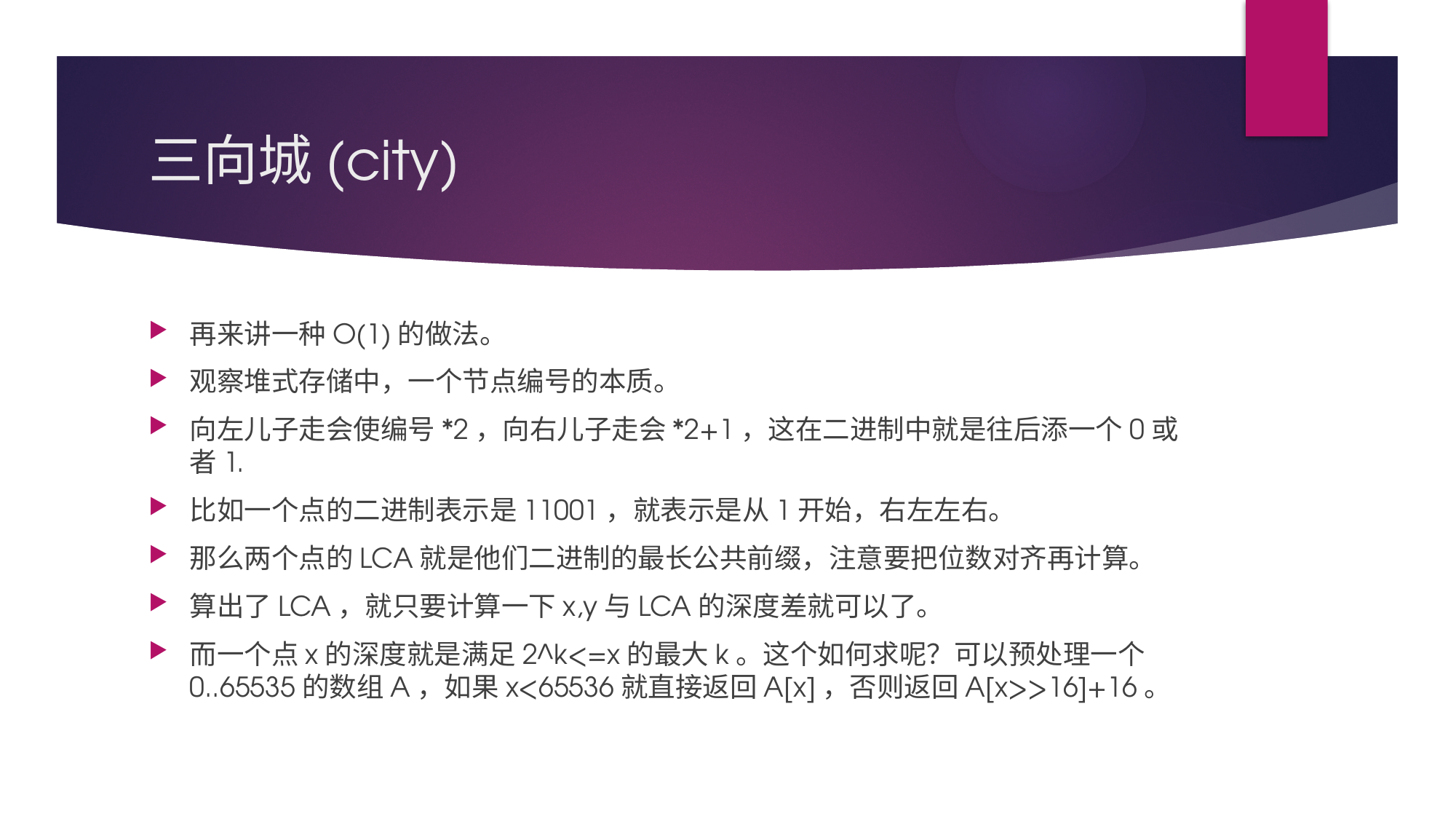

# 三向城(city)
再来讲一种O(1)的做法。
观察堆式存储中，一个节点编号的本质。
向左儿子走会使编号*2，向右儿子走会*2+1，这在二进制中就是往后添一个0或者1.
比如一个点的二进制表示是11001，就表示是从1开始，右左左右。
那么两个点的LCA就是他们二进制的最长公共前缀，注意要把位数对齐再计算。
算出了LCA，就只要计算一下x,y与LCA的深度差就可以了。
而一个点x的深度就是满足2^k<=x的最大k。这个如何求呢？可以预处理一个0..65535的数组A，如果x<65536就直接返回A[x]，否则返回A[x>>16]+16。